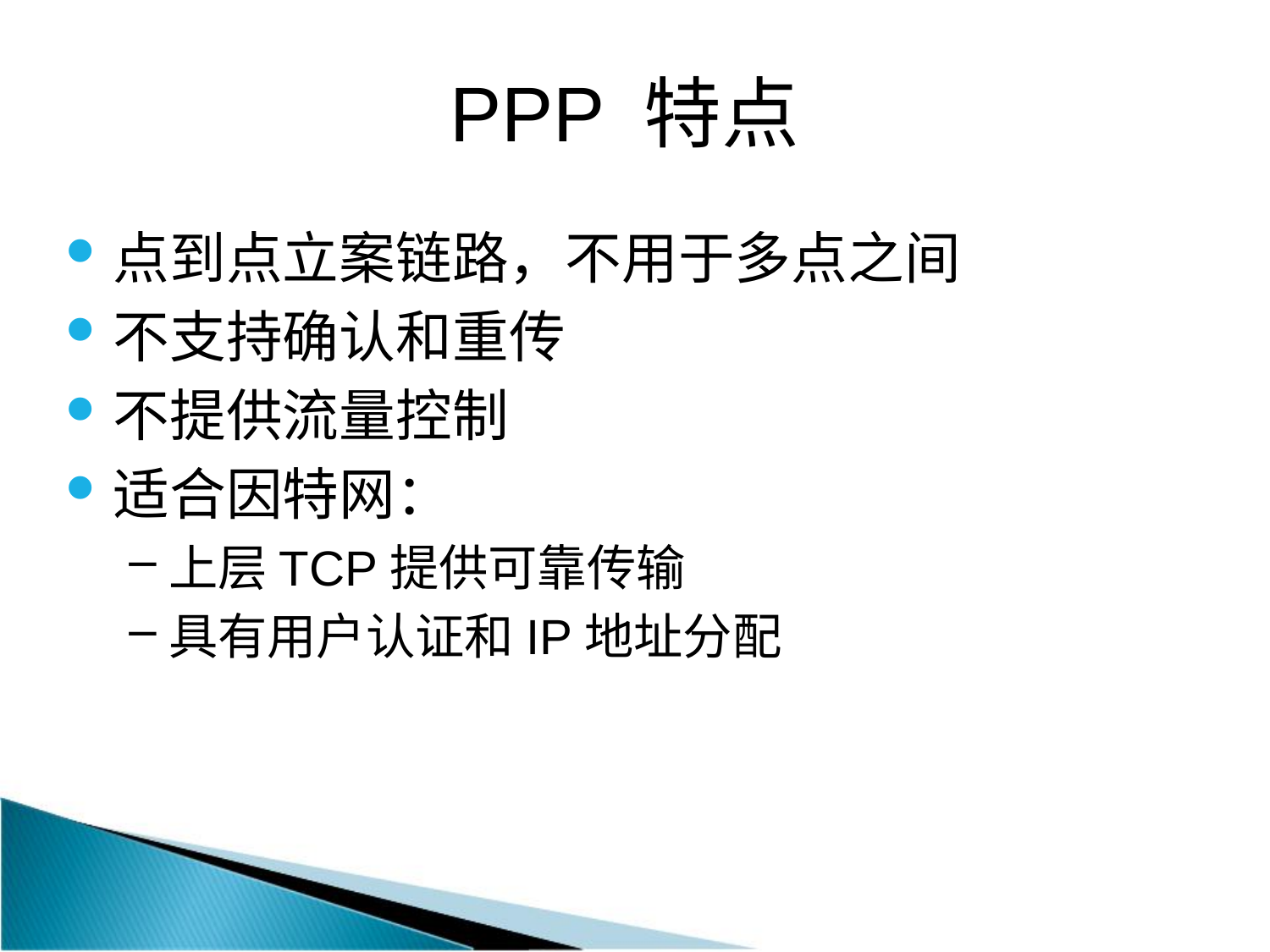

PPP 特点
点到点立案链路，不用于多点之间
不支持确认和重传
不提供流量控制
适合因特网：
上层TCP提供可靠传输
具有用户认证和IP地址分配